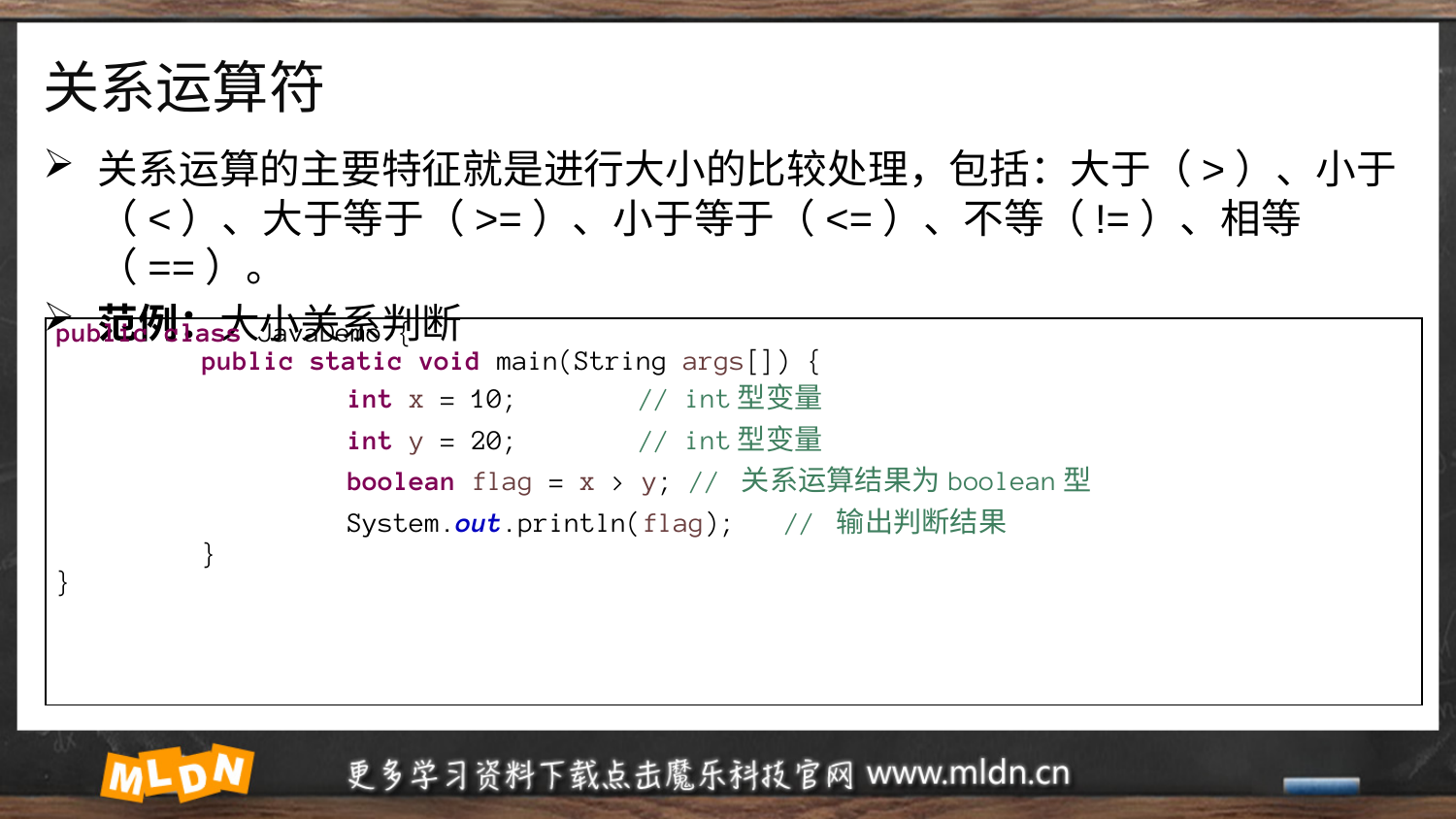

# 关系运算符
关系运算的主要特征就是进行大小的比较处理，包括：大于（>）、小于（<）、大于等于（>=）、小于等于（<=）、不等（!=）、相等（==）。
范例：大小关系判断
| public class JavaDemo { public static void main(String args[]) { int x = 10; // int型变量 int y = 20; // int型变量 boolean flag = x > y; // 关系运算结果为boolean型 System.out.println(flag); // 输出判断结果 } } |
| --- |